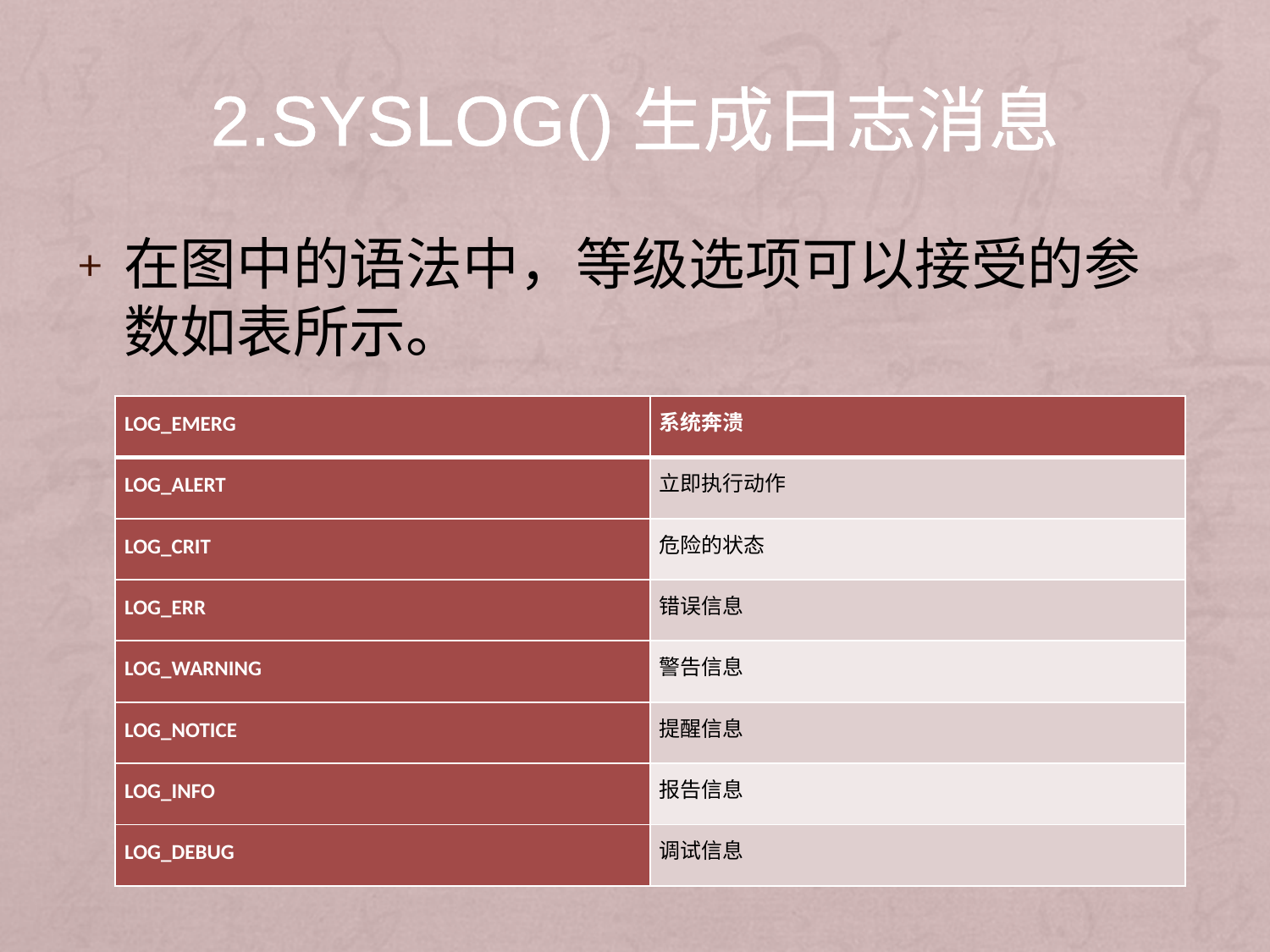

# 2.syslog()生成日志消息
在图中的语法中，等级选项可以接受的参数如表所示。
| LOG\_EMERG | 系统奔溃 |
| --- | --- |
| LOG\_ALERT | 立即执行动作 |
| LOG\_CRIT | 危险的状态 |
| LOG\_ERR | 错误信息 |
| LOG\_WARNING | 警告信息 |
| LOG\_NOTICE | 提醒信息 |
| LOG\_INFO | 报告信息 |
| LOG\_DEBUG | 调试信息 |